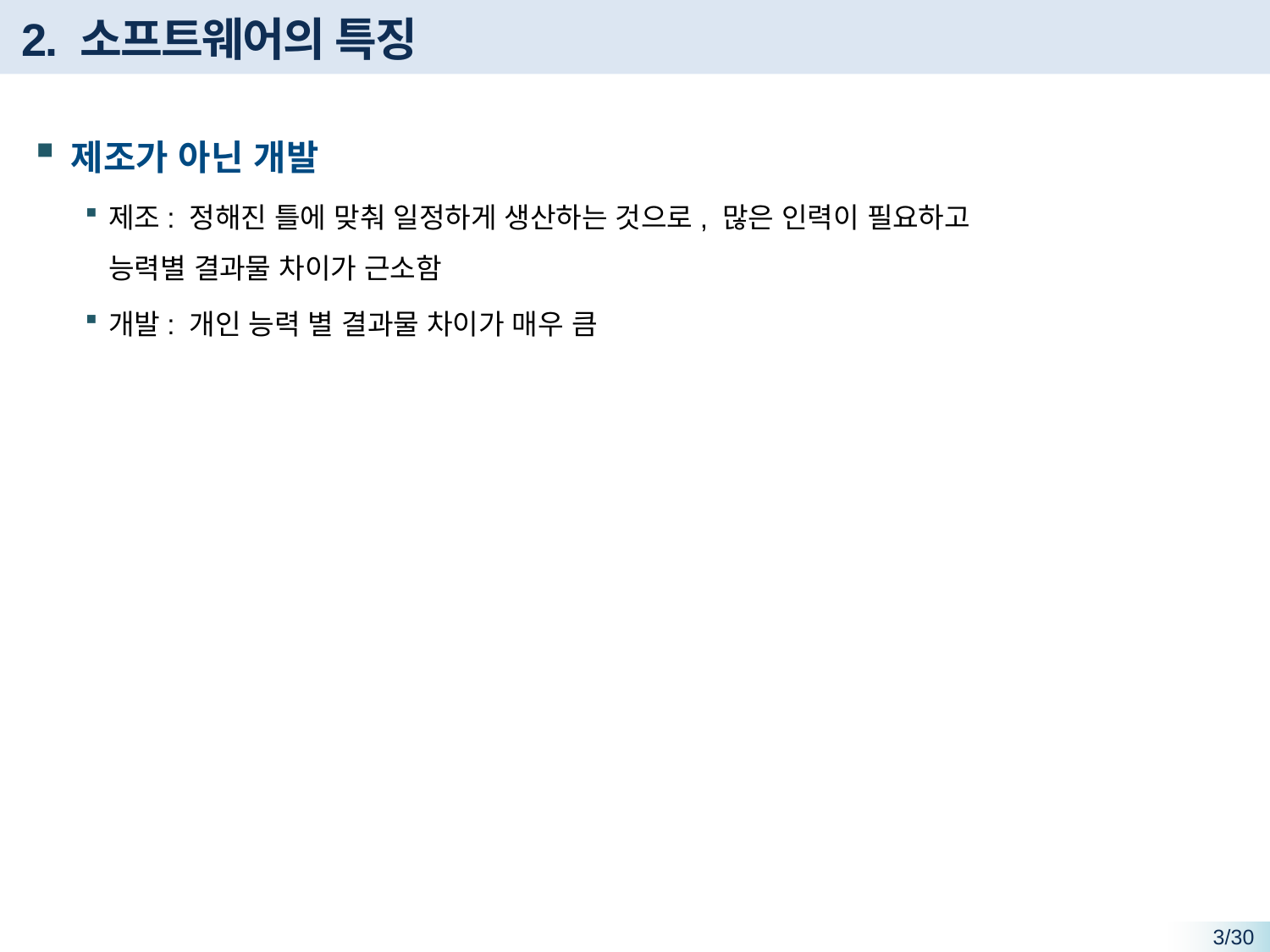

# 2. 소프트웨어의 특징
제조가 아닌 개발
제조: 정해진 틀에 맞춰 일정하게 생산하는 것으로, 많은 인력이 필요하고
능력별 결과물 차이가 근소함
개발: 개인 능력 별 결과물 차이가 매우 큼